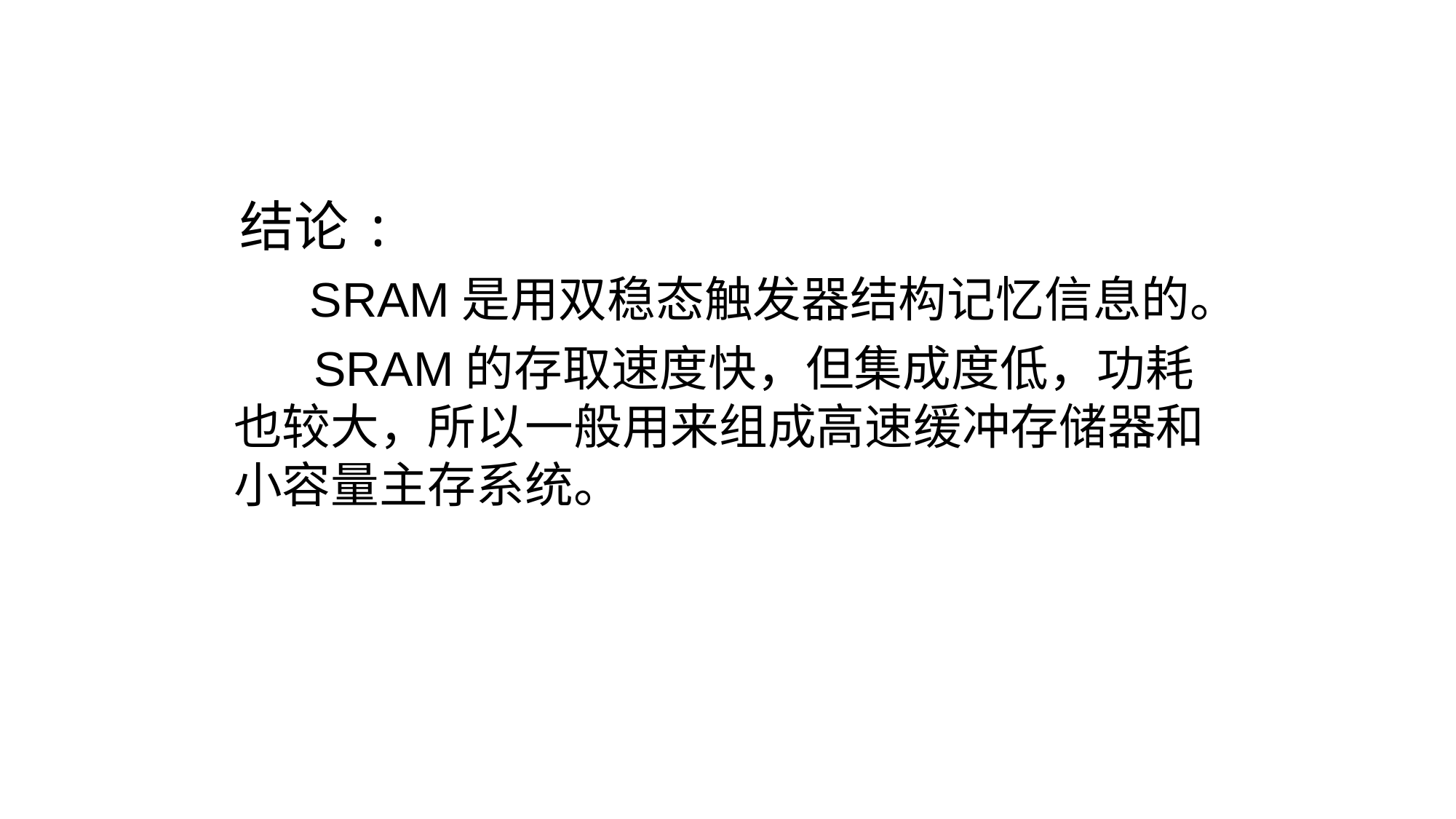

结论:
  SRAM是用双稳态触发器结构记忆信息的。
         SRAM的存取速度快，但集成度低，功耗也较大，所以一般用来组成高速缓冲存储器和小容量主存系统。